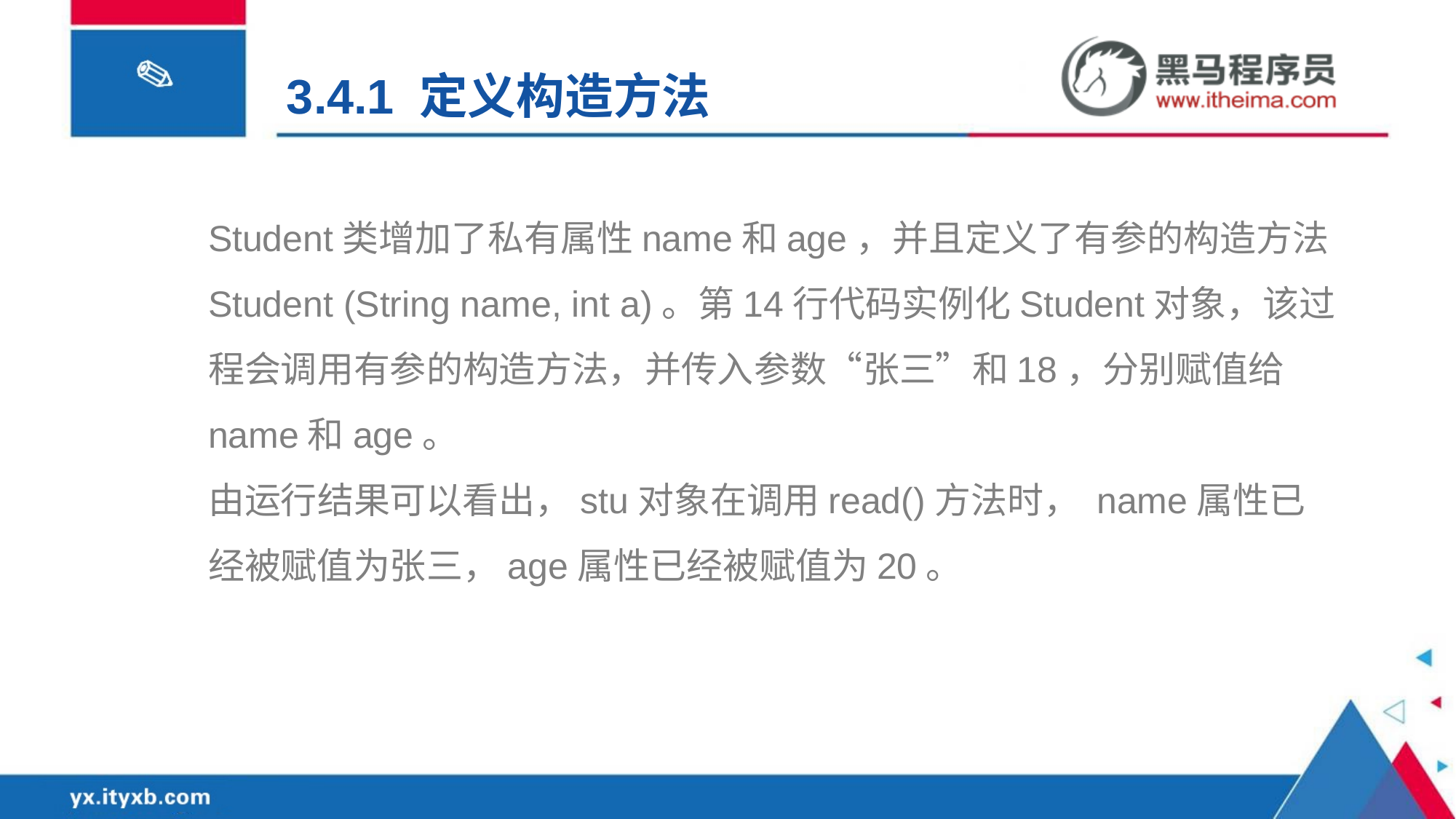

3.4.1 定义构造方法
Student类增加了私有属性name和age，并且定义了有参的构造方法Student (String name, int a)。第14行代码实例化Student对象，该过程会调用有参的构造方法，并传入参数“张三”和18，分别赋值给name和age。
由运行结果可以看出，stu对象在调用read()方法时， name属性已经被赋值为张三，age属性已经被赋值为20。